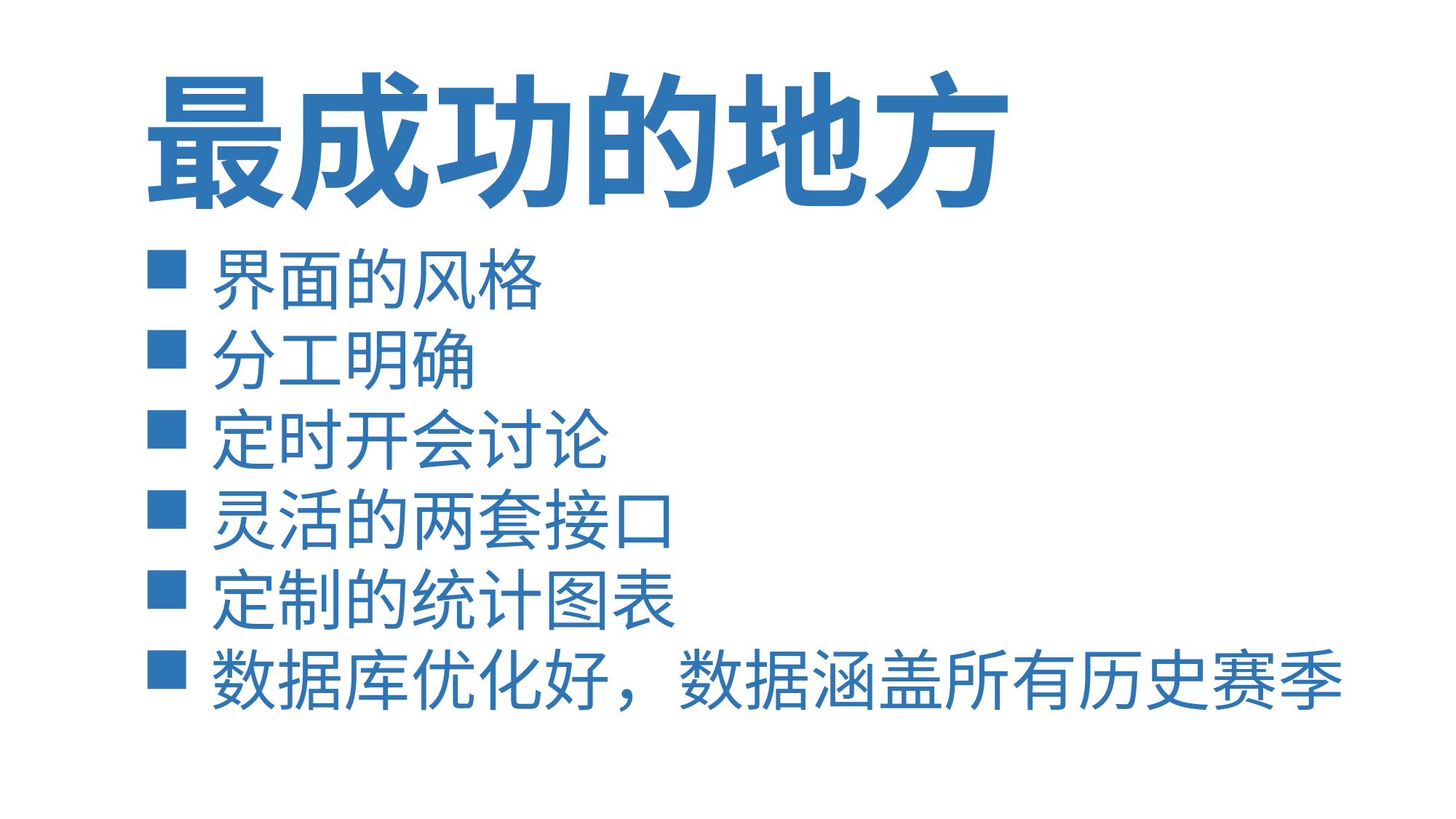

最成功的地方
界面的风格
分工明确
定时开会讨论
灵活的两套接口
定制的统计图表
数据库优化好，数据涵盖所有历史赛季